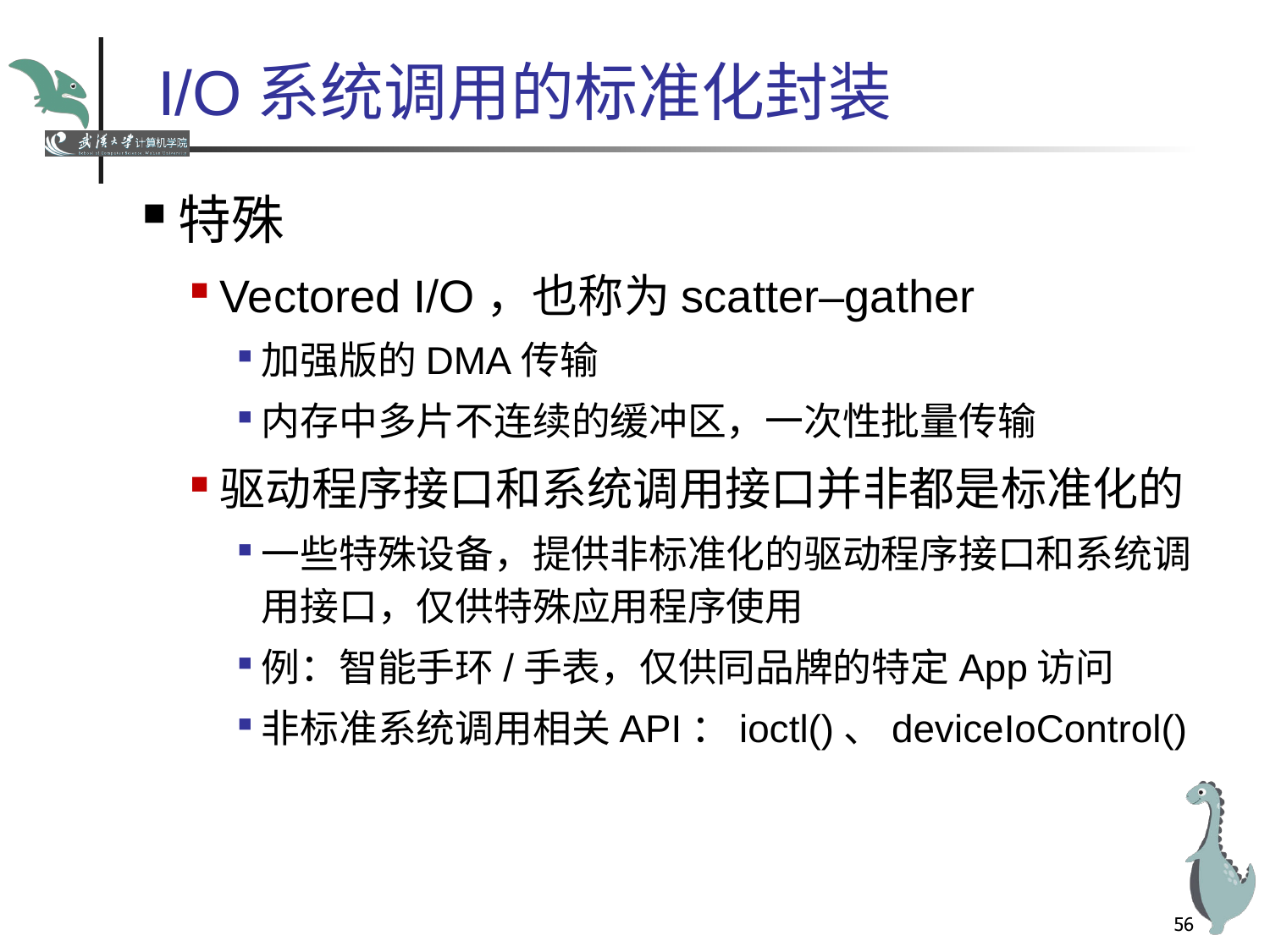

# I/O系统调用的标准化封装
特殊
Vectored I/O，也称为scatter–gather
加强版的DMA传输
内存中多片不连续的缓冲区，一次性批量传输
驱动程序接口和系统调用接口并非都是标准化的
一些特殊设备，提供非标准化的驱动程序接口和系统调用接口，仅供特殊应用程序使用
例：智能手环/手表，仅供同品牌的特定App访问
非标准系统调用相关API：ioctl()、deviceIoControl()
56